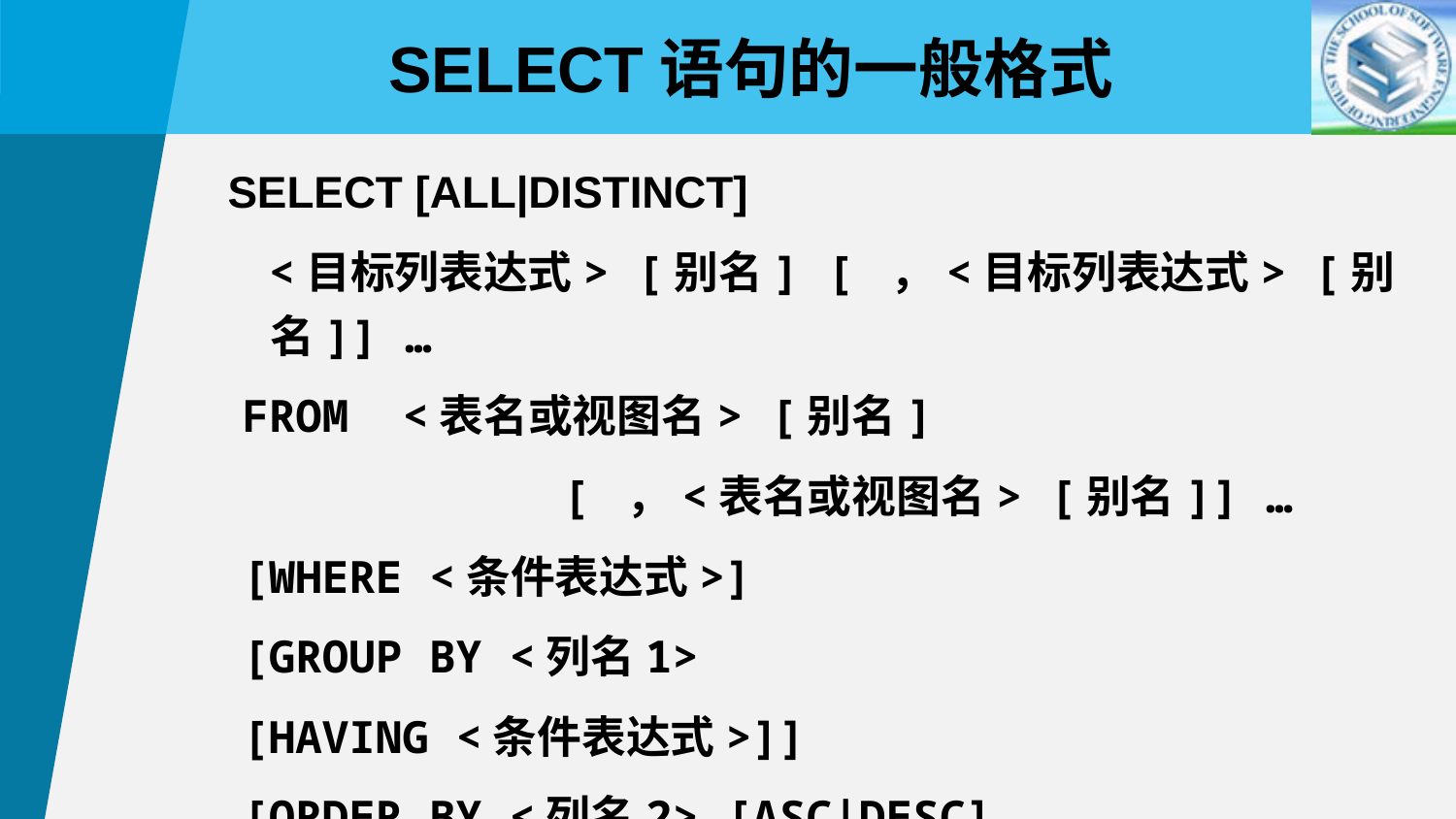

SELECT语句的一般格式
 SELECT [ALL|DISTINCT]
  <目标列表达式> [别名] [ ，<目标列表达式> [别名]] …
 FROM  <表名或视图名> [别名]
             [ ，<表名或视图名> [别名]] …
 [WHERE <条件表达式>]
 [GROUP BY <列名1>
 [HAVING <条件表达式>]]
 [ORDER BY <列名2> [ASC|DESC]